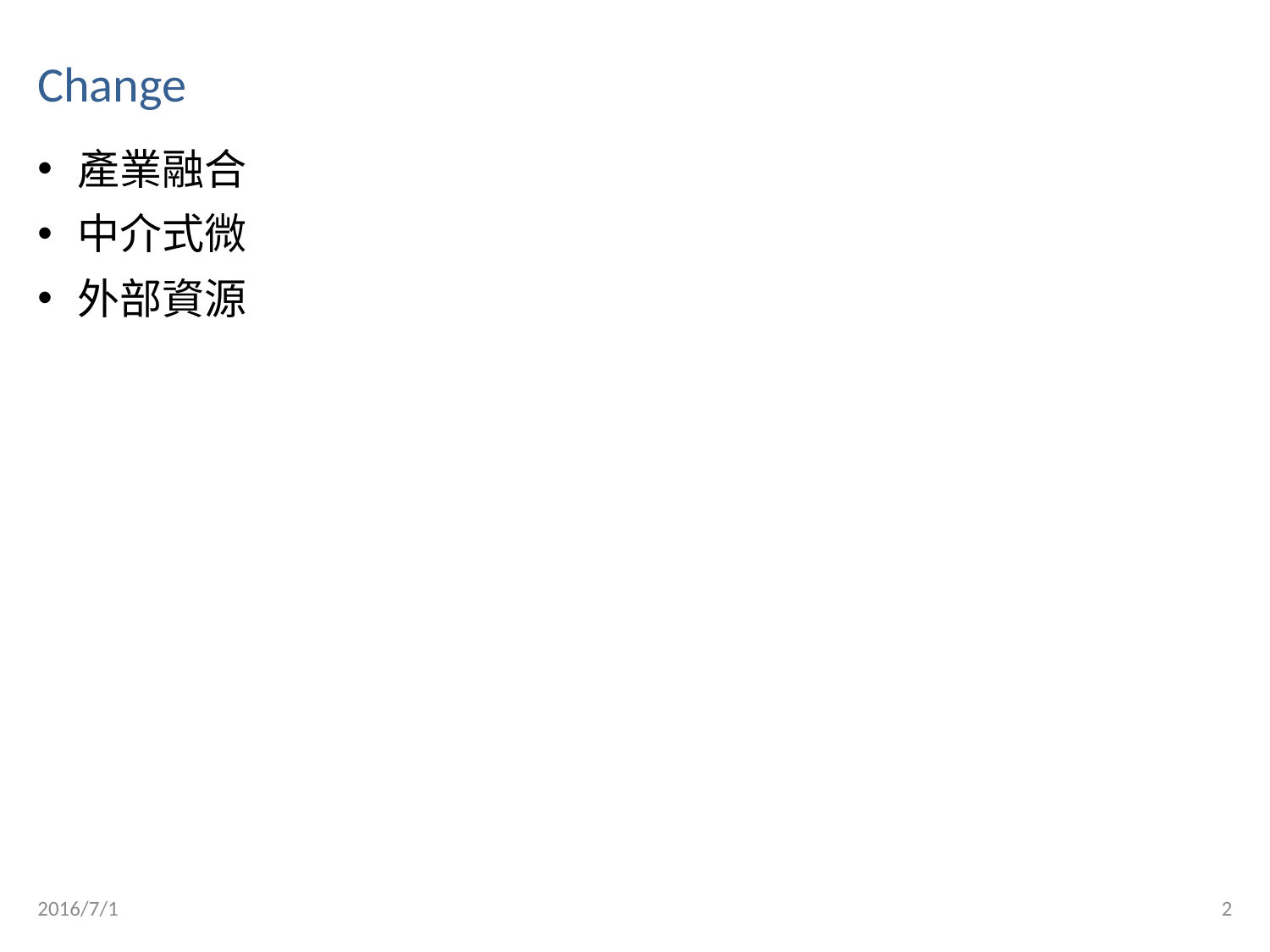

# Change
產業融合
中介式微
外部資源
2016/7/1
2